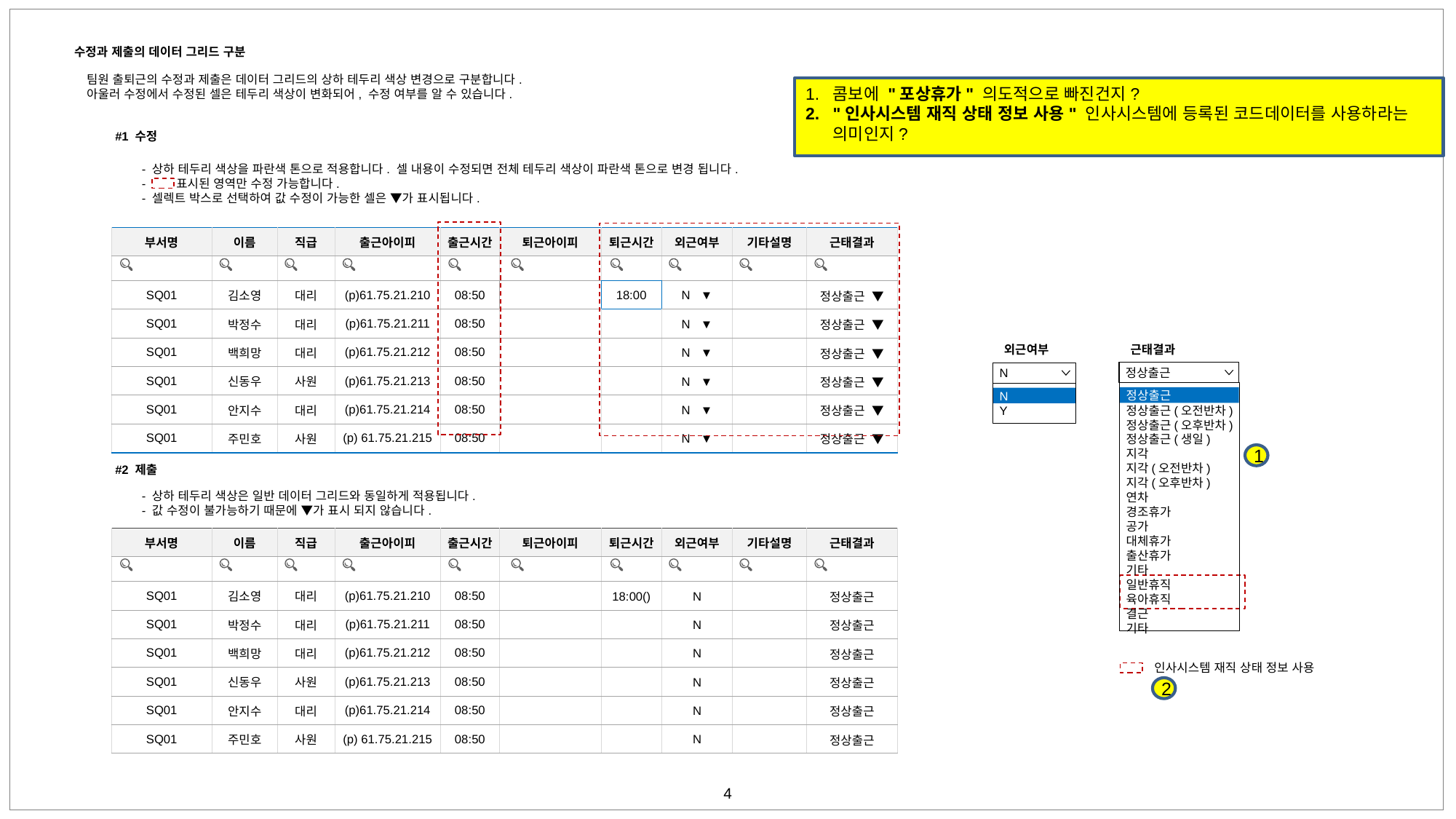

수정과 제출의 데이터 그리드 구분
팀원 출퇴근의 수정과 제출은 데이터 그리드의 상하 테두리 색상 변경으로 구분합니다.
아울러 수정에서 수정된 셀은 테두리 색상이 변화되어, 수정 여부를 알 수 있습니다.
콤보에 "포상휴가" 의도적으로 빠진건지?
"인사시스템 재직 상태 정보 사용" 인사시스템에 등록된 코드데이터를 사용하라는 의미인지?
#1 수정
- 상하 테두리 색상을 파란색 톤으로 적용합니다. 셀 내용이 수정되면 전체 테두리 색상이 파란색 톤으로 변경 됩니다.
-        표시된 영역만 수정 가능합니다.
- 셀렉트 박스로 선택하여 값 수정이 가능한 셀은 ▼가 표시됩니다.

| 부서명 | 이름 | 직급 | 출근아이피 | 출근시간 | 퇴근아이피 | 퇴근시간 | 외근여부 | 기타설명 | 근태결과 |
| --- | --- | --- | --- | --- | --- | --- | --- | --- | --- |
|  |  |  |  |  |  |  |  |  |  |
| SQ01 | 김소영 | 대리 | (p)61.75.21.210 | 08:50 |  | 18:00 | N ▼ |  | 정상출근 ▼ |
| SQ01 | 박정수 | 대리 | (p)61.75.21.211 | 08:50 |  |  | N ▼ |  | 정상출근 ▼ |
| SQ01 | 백희망 | 대리 | (p)61.75.21.212 | 08:50 |  |  | N ▼ |  | 정상출근 ▼ |
| SQ01 | 신동우 | 사원 | (p)61.75.21.213 | 08:50 |  |  | N ▼ |  | 정상출근 ▼ |
| SQ01 | 안지수 | 대리 | (p)61.75.21.214 | 08:50 |  |  | N ▼ |  | 정상출근 ▼ |
| SQ01 | 주민호 | 사원 | (p) 61.75.21.215 | 08:50 |  |  | N ▼ |  | 정상출근 ▼ |

근태결과
정상출근

정상출근
정상출근(오전반차)
정상출근(오후반차)
정상출근(생일)
지각
지각(오전반차)
지각(오후반차)
연차
경조휴가
공가
대체휴가
출산휴가
기타
일반휴직
육아휴직
결근
기타

외근여부
N

N
Y

1
#2 제출
- 상하 테두리 색상은 일반 데이터 그리드와 동일하게 적용됩니다.
- 값 수정이 불가능하기 때문에 ▼가 표시 되지 않습니다.
| 부서명 | 이름 | 직급 | 출근아이피 | 출근시간 | 퇴근아이피 | 퇴근시간 | 외근여부 | 기타설명 | 근태결과 |
| --- | --- | --- | --- | --- | --- | --- | --- | --- | --- |
|  |  |  |  |  |  |  |  |  |  |
| SQ01 | 김소영 | 대리 | (p)61.75.21.210 | 08:50 |  | 18:00() | N |  | 정상출근 |
| SQ01 | 박정수 | 대리 | (p)61.75.21.211 | 08:50 |  |  | N |  | 정상출근 |
| SQ01 | 백희망 | 대리 | (p)61.75.21.212 | 08:50 |  |  | N |  | 정상출근 |
| SQ01 | 신동우 | 사원 | (p)61.75.21.213 | 08:50 |  |  | N |  | 정상출근 |
| SQ01 | 안지수 | 대리 | (p)61.75.21.214 | 08:50 |  |  | N |  | 정상출근 |
| SQ01 | 주민호 | 사원 | (p) 61.75.21.215 | 08:50 |  |  | N |  | 정상출근 |

인사시스템 재직 상태 정보 사용

2